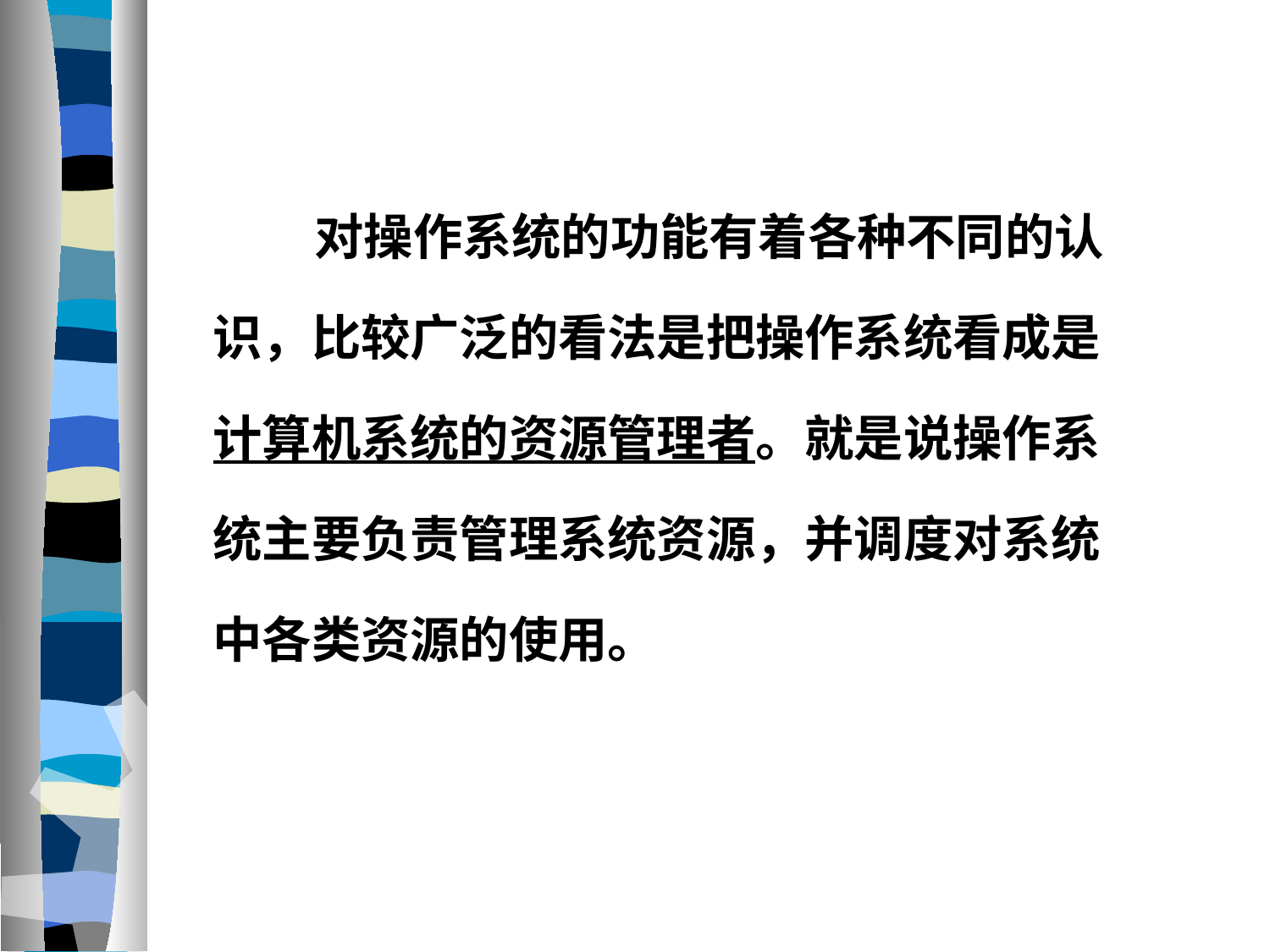

对操作系统的功能有着各种不同的认识，比较广泛的看法是把操作系统看成是计算机系统的资源管理者。就是说操作系统主要负责管理系统资源，并调度对系统中各类资源的使用。